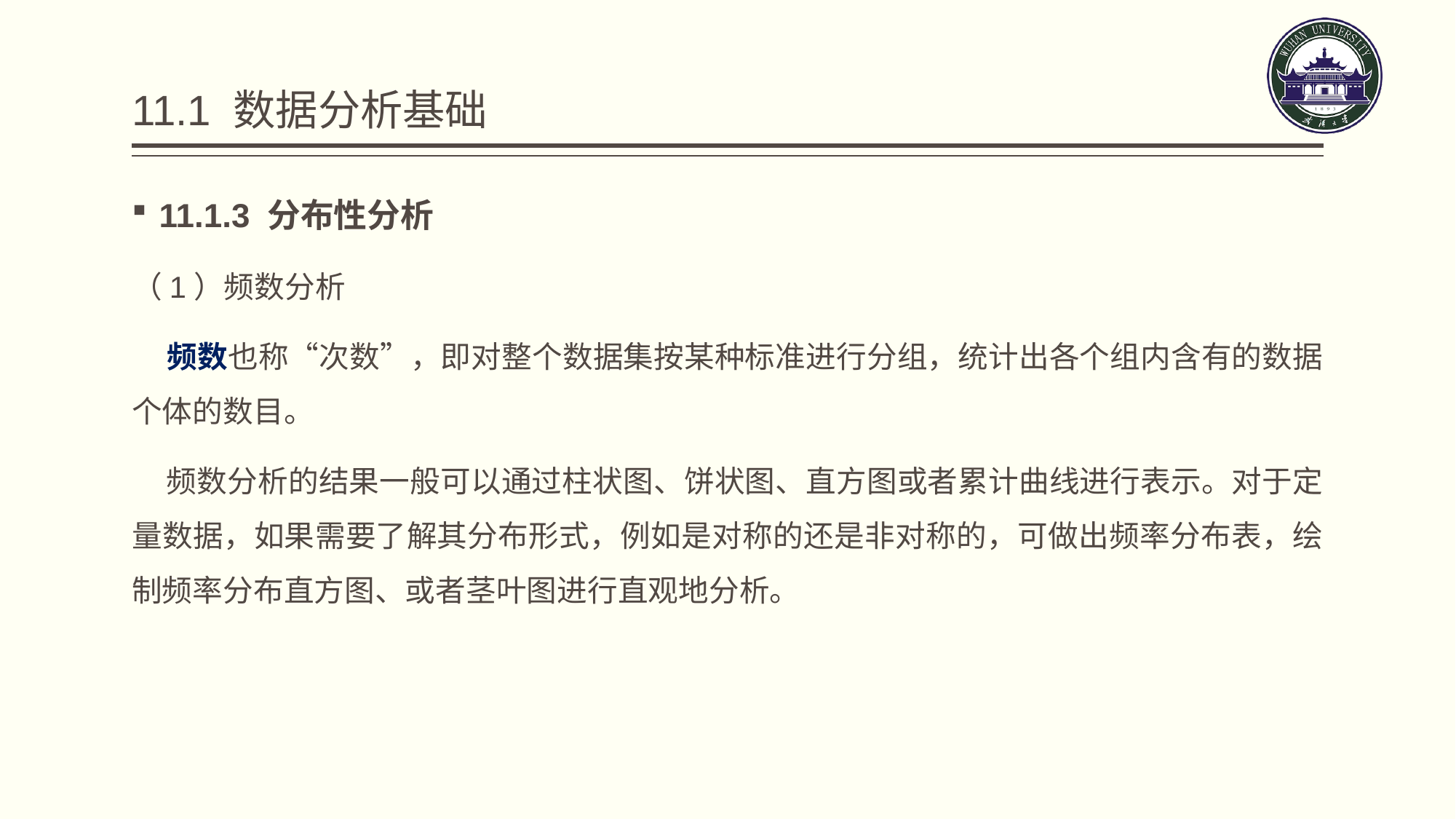

# 11.1 数据分析基础
11.1.3 分布性分析
（1）频数分析
    频数也称“次数”，即对整个数据集按某种标准进行分组，统计出各个组内含有的数据个体的数目。
    频数分析的结果一般可以通过柱状图、饼状图、直方图或者累计曲线进行表示。对于定量数据，如果需要了解其分布形式，例如是对称的还是非对称的，可做出频率分布表，绘制频率分布直方图、或者茎叶图进行直观地分析。